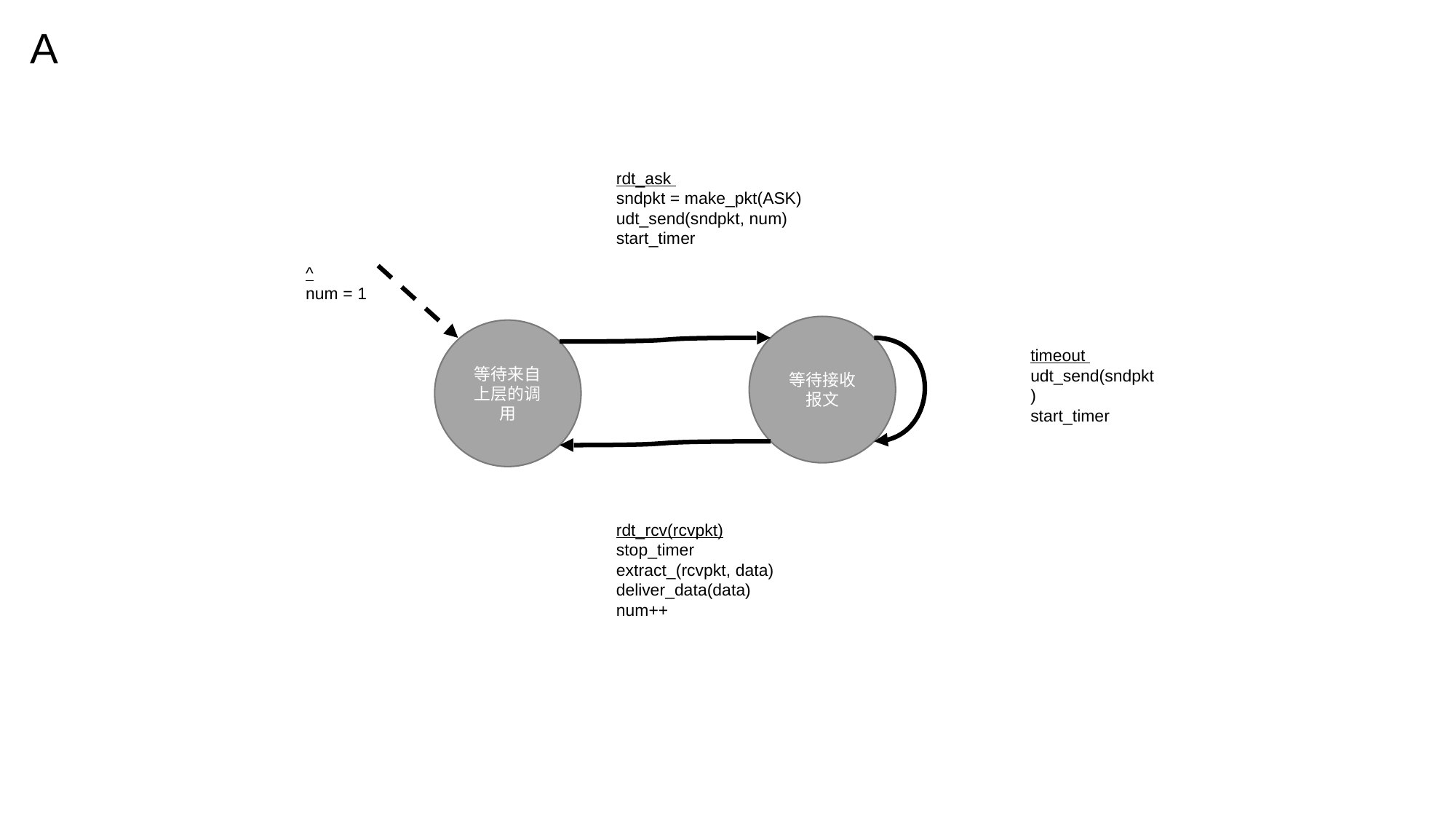

A
rdt_ask
sndpkt = make_pkt(ASK)
udt_send(sndpkt, num)
start_timer
^
num = 1
等待接收报文
等待来自上层的调用
timeout
udt_send(sndpkt)
start_timer
rdt_rcv(rcvpkt)
stop_timer
extract_(rcvpkt, data)
deliver_data(data)
num++